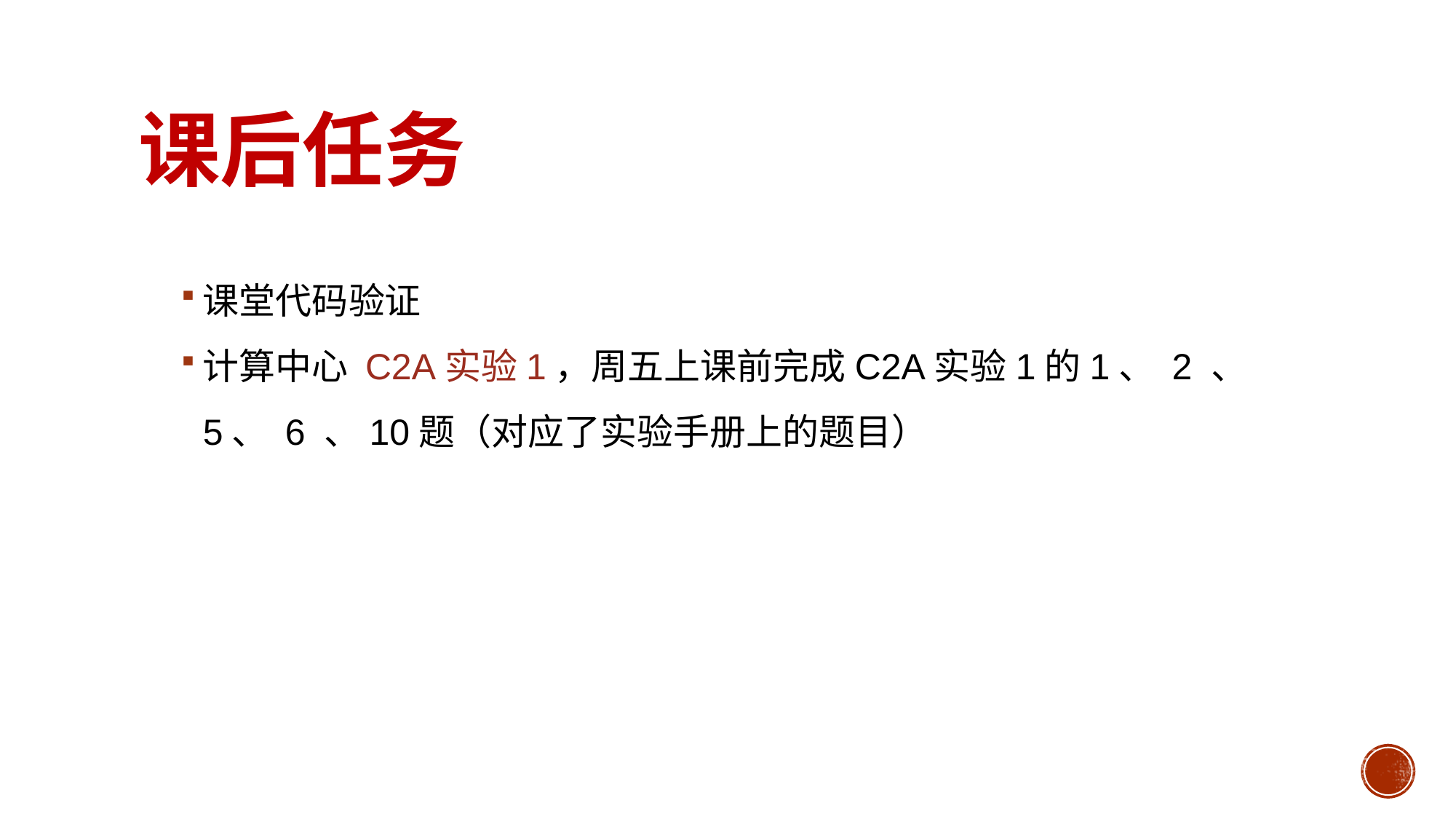

# 课后任务
课堂代码验证
计算中心 C2A实验1，周五上课前完成C2A实验1的1、 2 、5、 6 、10题（对应了实验手册上的题目）